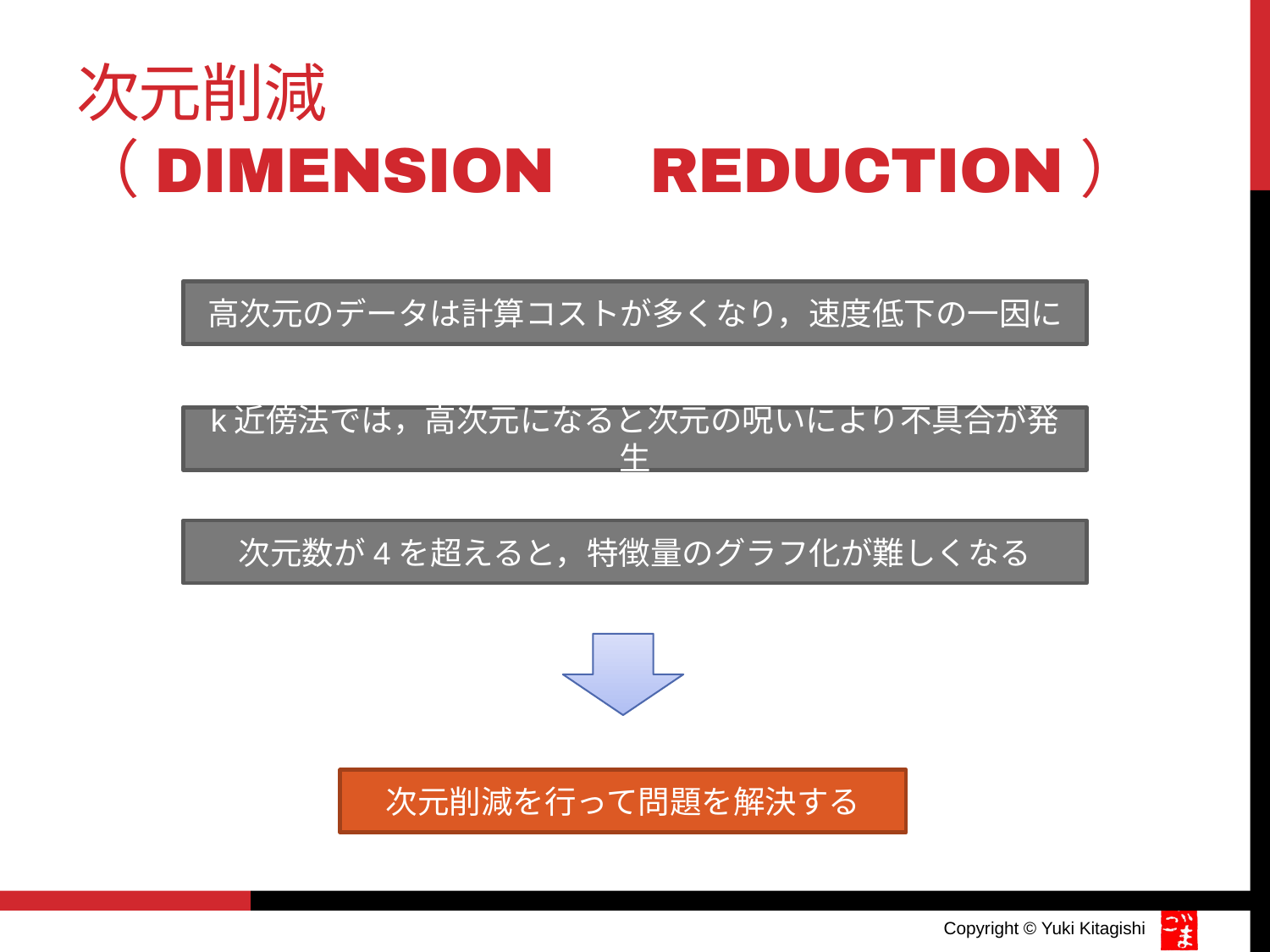

# 次元削減 （dimension　reduction）
高次元のデータは計算コストが多くなり，速度低下の一因に
k近傍法では，高次元になると次元の呪いにより不具合が発生
次元数が4を超えると，特徴量のグラフ化が難しくなる

次元削減を行って問題を解決する
Copyright © Yuki Kitagishi